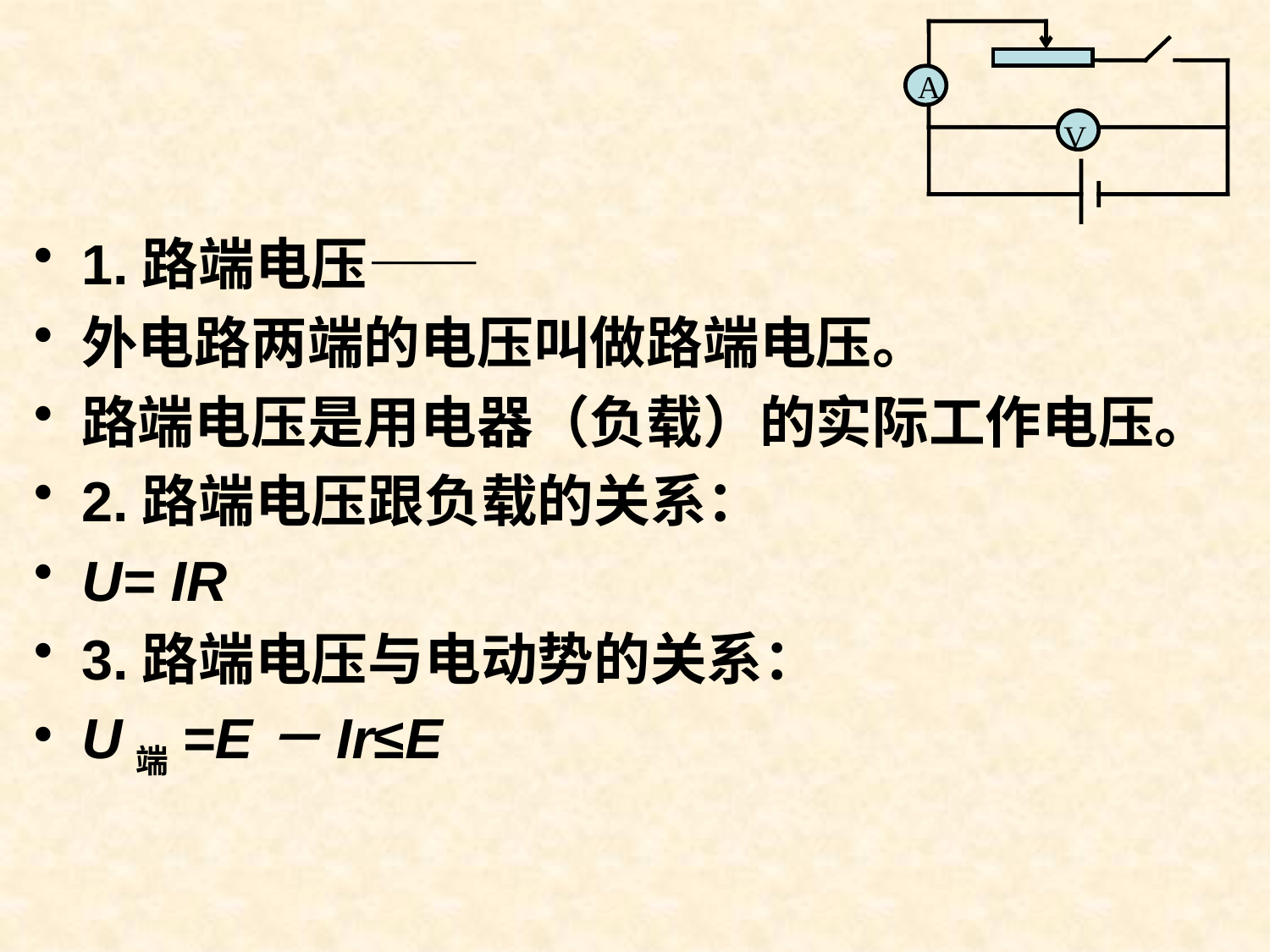

A

V

1.路端电压——
外电路两端的电压叫做路端电压。
路端电压是用电器（负载）的实际工作电压。
2.路端电压跟负载的关系：
U= IR
3.路端电压与电动势的关系：
U端=E－Ir≤E